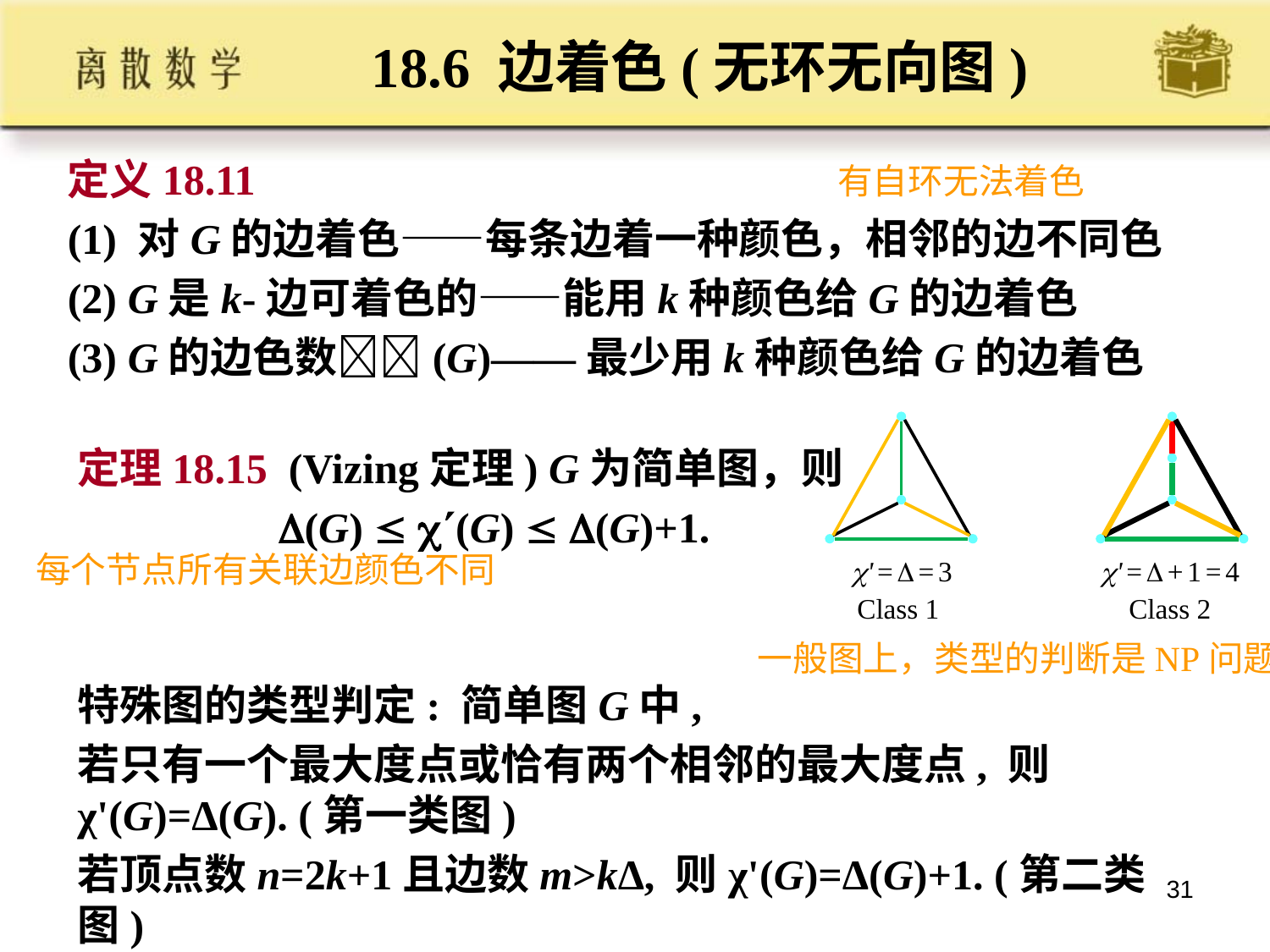

# 18.6 边着色(无环无向图)
定义18.11
(1) 对G的边着色——每条边着一种颜色，相邻的边不同色
(2) G是k-边可着色的——能用k种颜色给G的边着色
(3) G的边色数χ′(G)——最少用k种颜色给G的边着色
有自环无法着色

χ' = Δ = 3
χ' = Δ + 1 = 4
Class 1
Class 2
定理18.15  (Vizing定理) G为简单图，则
                   Δ(G) ≤ χ′(G) ≤ Δ(G)+1.

特殊图的类型判定: 简单图G中,
若只有一个最大度点或恰有两个相邻的最大度点, 则χ'(G)=Δ(G). (第一类图)
若顶点数n=2k+1且边数m>kΔ, 则χ'(G)=Δ(G)+1. (第二类图)
每个节点所有关联边颜色不同
一般图上，类型的判断是NP问题
31